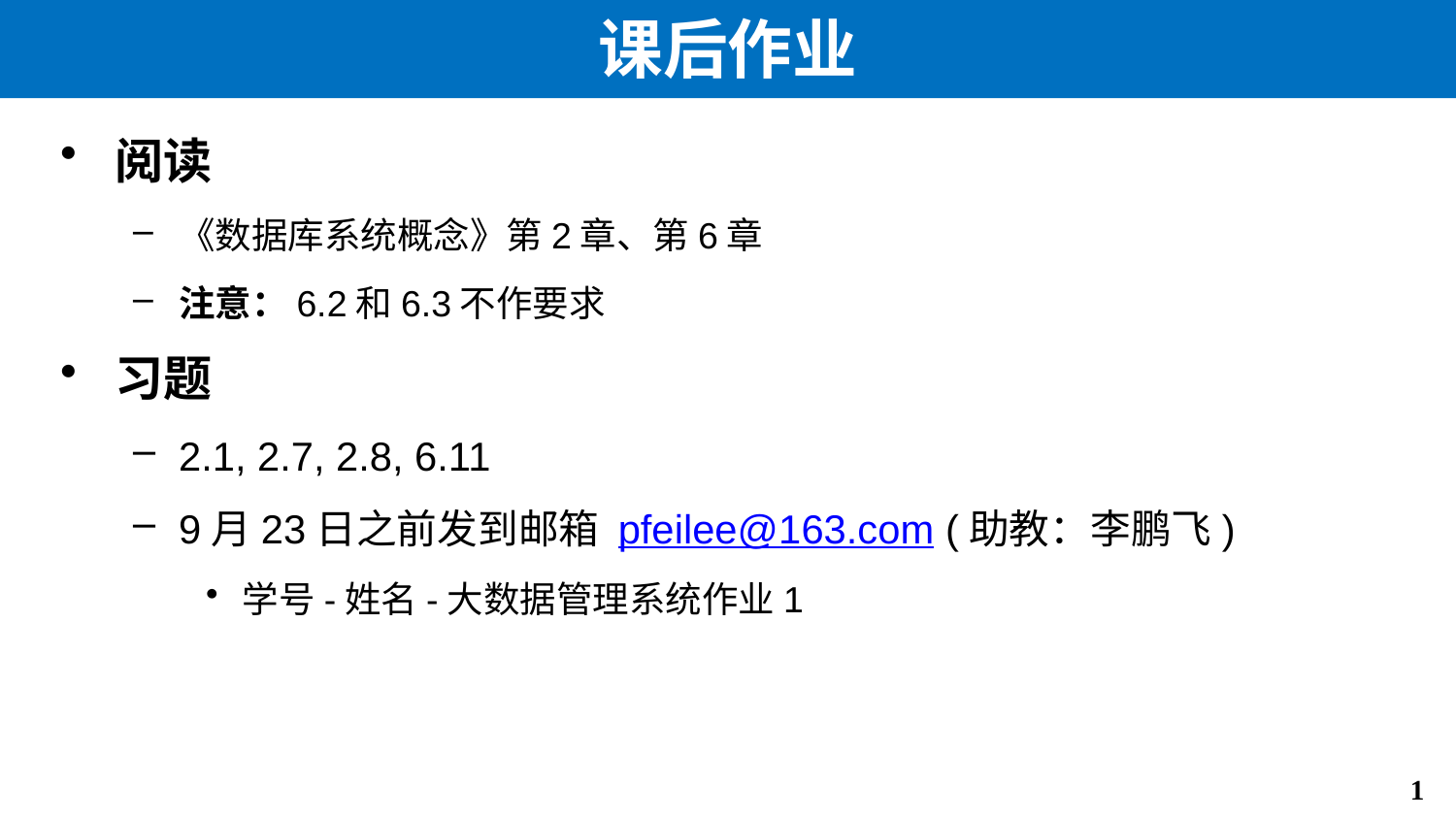

# 课后作业
阅读
《数据库系统概念》第2章、第6章
注意：6.2和6.3不作要求
习题
2.1, 2.7, 2.8, 6.11
9月23日之前发到邮箱 pfeilee@163.com (助教：李鹏飞)
学号-姓名-大数据管理系统作业1